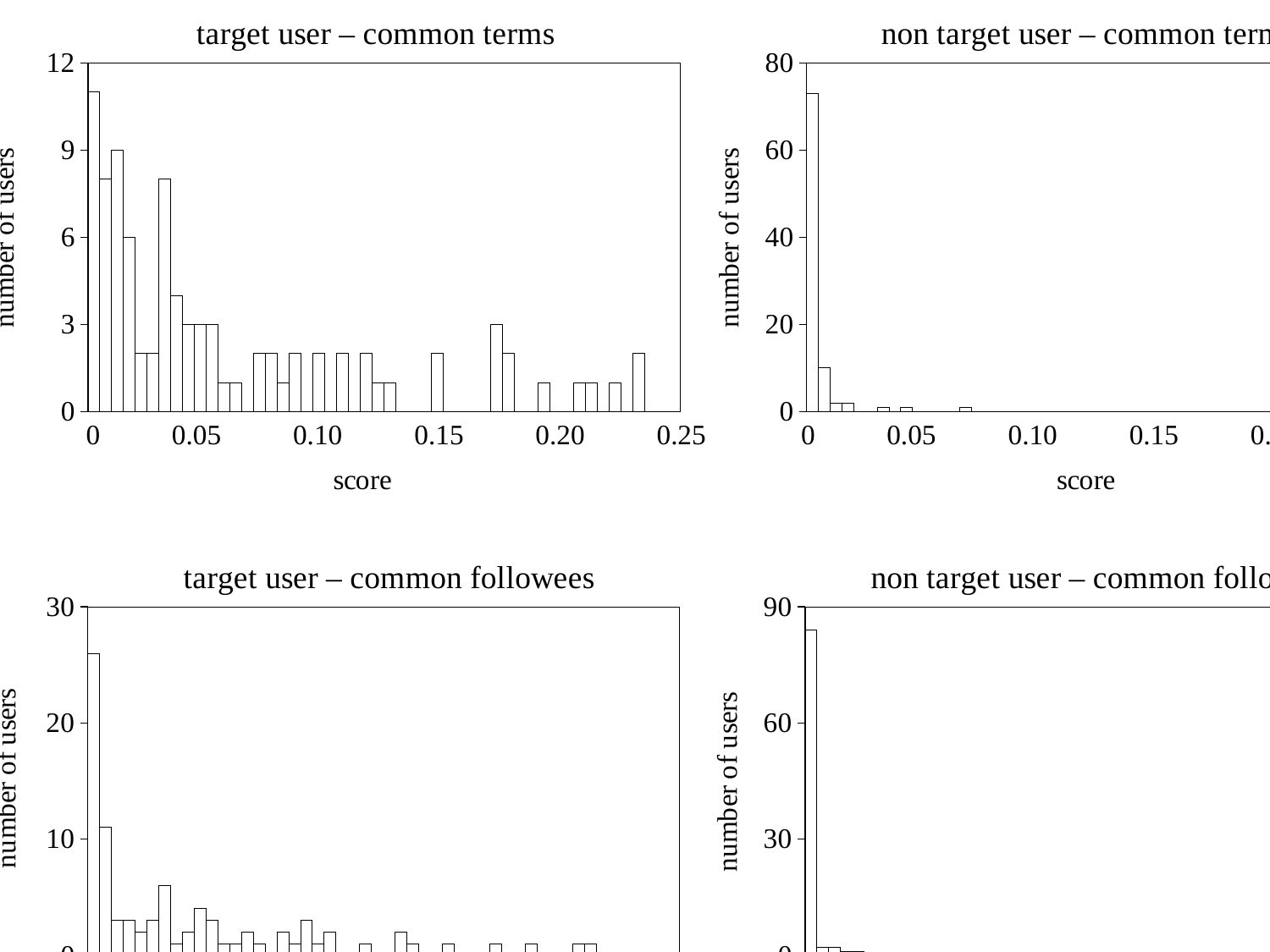

### Chart: target user – common terms

| Category | 系列 1 |
|---|---|
| 0.005 | 11.0 |
| 0.01 | 8.0 |
| 0.015 | 9.0 |
| 0.02 | 6.0 |
| 0.025 | 2.0 |
| 0.03 | 2.0 |
| 0.035 | 8.0 |
| 0.04 | 4.0 |
| 0.045 | 3.0 |
| 0.05 | 3.0 |
| 0.055 | 3.0 |
| 0.06 | 1.0 |
| 0.065 | 1.0 |
| 0.07 | 0.0 |
| 0.075 | 2.0 |
| 0.08 | 2.0 |
| 0.085 | 1.0 |
| 0.09 | 2.0 |
| 0.095 | 0.0 |
| 0.1 | 2.0 |
| 0.105 | 0.0 |
| 0.11 | 2.0 |
| 0.115 | 0.0 |
| 0.12 | 2.0 |
| 0.125 | 1.0 |
| 0.13 | 1.0 |
| 0.135 | 0.0 |
| 0.14 | 0.0 |
| 0.145 | 0.0 |
| 0.15 | 2.0 |
| 0.155 | 0.0 |
| 0.16 | 0.0 |
| 0.165 | 0.0 |
| 0.17 | 0.0 |
| 0.175 | 3.0 |
| 0.18 | 2.0 |
| 0.185 | 0.0 |
| 0.19 | 0.0 |
| 0.195 | 1.0 |
| 0.2 | 0.0 |
| 0.205 | 0.0 |
| 0.21 | 1.0 |
| 0.215 | 1.0 |
| 0.22 | 0.0 |
| 0.225 | 1.0 |
| 0.23 | 0.0 |
| 0.235 | 2.0 |
| 0.24 | 0.0 |
| 0.245 | 0.0 |
| 0.25 | 0.0 |

### Chart: non target user – common terms

| Category | 系列 1 |
|---|---|
| 0.005 | 73.0 |
| 0.01 | 10.0 |
| 0.015 | 2.0 |
| 0.02 | 2.0 |
| 0.025 | 0.0 |
| 0.03 | 0.0 |
| 0.035 | 1.0 |
| 0.04 | 0.0 |
| 0.045 | 1.0 |
| 0.05 | 0.0 |
| 0.055 | 0.0 |
| 0.06 | 0.0 |
| 0.065 | 0.0 |
| 0.07 | 1.0 |
| 0.075 | 0.0 |
| 0.08 | 0.0 |
| 0.085 | 0.0 |
| 0.09 | 0.0 |
| 0.095 | 0.0 |
| 0.1 | 0.0 |
| 0.105 | 0.0 |
| 0.11 | 0.0 |
| 0.115 | 0.0 |
| 0.12 | 0.0 |
| 0.125 | 0.0 |
| 0.13 | 0.0 |
| 0.135 | 0.0 |
| 0.14 | 0.0 |
| 0.145 | 0.0 |
| 0.15 | 0.0 |
| 0.155 | 0.0 |
| 0.16 | 0.0 |
| 0.165 | 0.0 |
| 0.17 | 0.0 |
| 0.175 | 0.0 |
| 0.18 | 0.0 |
| 0.185 | 0.0 |
| 0.19 | 0.0 |
| 0.195 | 0.0 |
| 0.2 | 0.0 |
| 0.205 | 0.0 |
| 0.21 | 0.0 |
| 0.215 | 0.0 |
| 0.22 | 0.0 |
| 0.225 | 0.0 |
| 0.23 | 0.0 |
| 0.235 | 0.0 |
| 0.24 | 0.0 |
| 0.245 | 0.0 |
| 0.25 | 0.0 |
0
0.05
0.10
0.15
0.20
0.25
0
0.05
0.10
0.15
0.20
0.25

### Chart: target user – common followees

| Category | 系列 1 |
|---|---|
| 0.01 | 26.0 |
| 0.02 | 11.0 |
| 0.03 | 3.0 |
| 0.04 | 3.0 |
| 0.05 | 2.0 |
| 0.06 | 3.0 |
| 0.07 | 6.0 |
| 0.08 | 1.0 |
| 0.09 | 2.0 |
| 0.1 | 4.0 |
| 0.11 | 3.0 |
| 0.12 | 1.0 |
| 0.13 | 1.0 |
| 0.14 | 2.0 |
| 0.15 | 1.0 |
| 0.16 | 0.0 |
| 0.17 | 2.0 |
| 0.18 | 1.0 |
| 0.19 | 3.0 |
| 0.2 | 1.0 |
| 0.21 | 2.0 |
| 0.22 | 0.0 |
| 0.23 | 0.0 |
| 0.24 | 1.0 |
| 0.25 | 0.0 |
| 0.26 | 0.0 |
| 0.27 | 2.0 |
| 0.28 | 1.0 |
| 0.29 | 0.0 |
| 0.3 | 0.0 |
| 0.31 | 1.0 |
| 0.32 | 0.0 |
| 0.33 | 0.0 |
| 0.34 | 0.0 |
| 0.35 | 1.0 |
| 0.36 | 0.0 |
| 0.37 | 0.0 |
| 0.38 | 1.0 |
| 0.39 | 0.0 |
| 0.4 | 0.0 |
| 0.41 | 0.0 |
| 0.42 | 1.0 |
| 0.43 | 1.0 |
| 0.44 | 0.0 |
| 0.45 | 0.0 |
| 0.46 | 0.0 |
| 0.47 | 0.0 |
| 0.48 | 0.0 |
| 0.49 | 0.0 |
| 0.5 | 0.0 |

### Chart: non target user – common followees

| Category | 系列 1 |
|---|---|
| 0.01 | 84.0 |
| 0.02 | 2.0 |
| 0.03 | 2.0 |
| 0.04 | 1.0 |
| 0.05 | 1.0 |
| 0.06 | 0.0 |
| 0.07 | 0.0 |
| 0.08 | 0.0 |
| 0.09 | 0.0 |
| 0.1 | 0.0 |
| 0.11 | 0.0 |
| 0.12 | 0.0 |
| 0.13 | 0.0 |
| 0.14 | 0.0 |
| 0.15 | 0.0 |
| 0.16 | 0.0 |
| 0.17 | 0.0 |
| 0.18 | 0.0 |
| 0.19 | 0.0 |
| 0.2 | 0.0 |
| 0.21 | 0.0 |
| 0.22 | 0.0 |
| 0.23 | 0.0 |
| 0.24 | 0.0 |
| 0.25 | 0.0 |
| 0.26 | 0.0 |
| 0.27 | 0.0 |
| 0.28 | 0.0 |
| 0.29 | 0.0 |
| 0.3 | 0.0 |
| 0.31 | 0.0 |
| 0.32 | 0.0 |
| 0.33 | 0.0 |
| 0.34 | 0.0 |
| 0.35 | 0.0 |
| 0.36 | 0.0 |
| 0.37 | 0.0 |
| 0.38 | 0.0 |
| 0.39 | 0.0 |
| 0.4 | 0.0 |
| 0.41 | 0.0 |
| 0.42 | 0.0 |
| 0.43 | 0.0 |
| 0.44 | 0.0 |
| 0.45 | 0.0 |
| 0.46 | 0.0 |
| 0.47 | 0.0 |
| 0.48 | 0.0 |
| 0.49 | 0.0 |
| 0.5 | 0.0 |
0
0.10
0.20
0.30
0.40
0.50
0
0.10
0.20
0.30
0.40
0.50